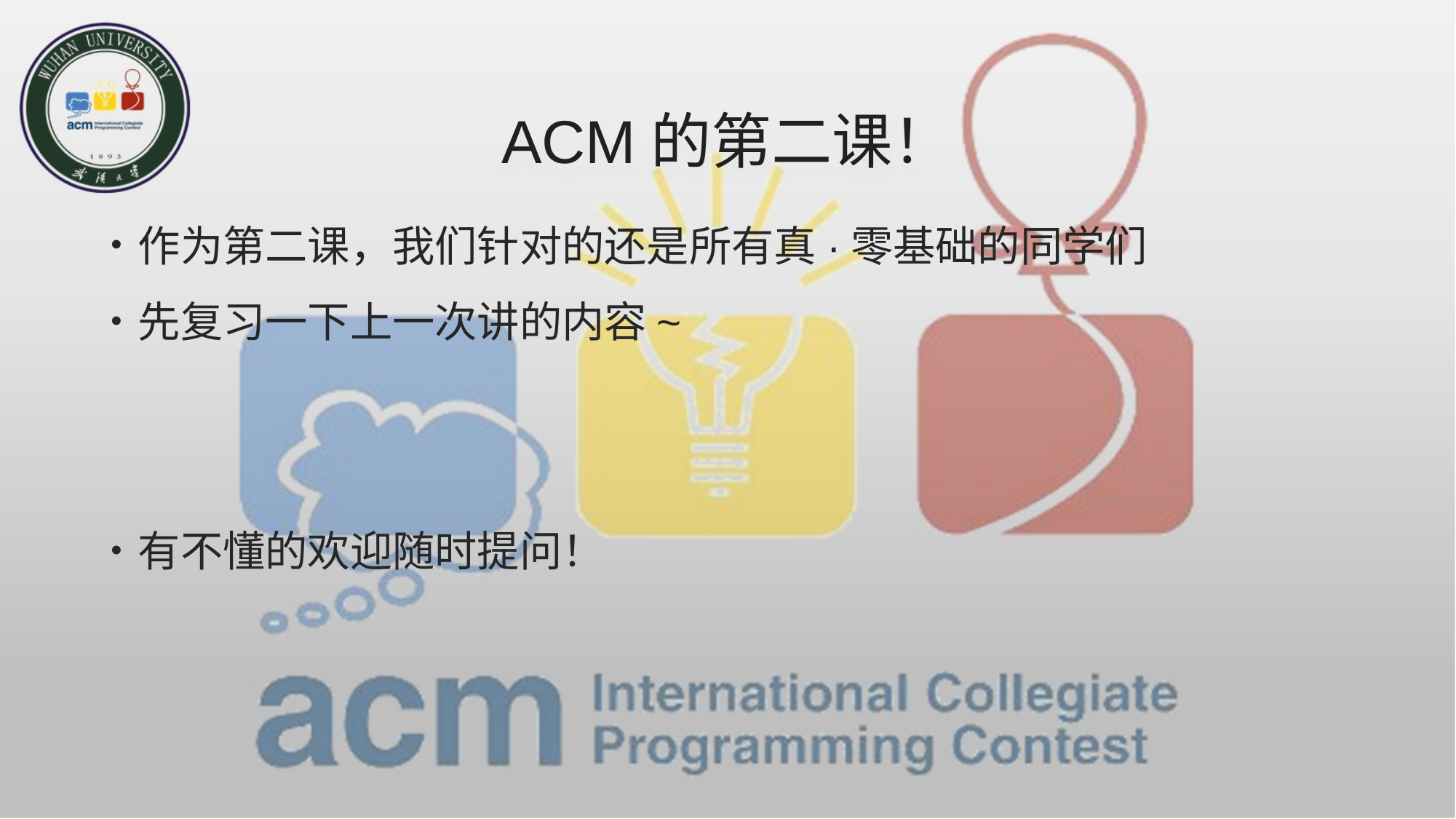

# ACM的第二课！
作为第二课，我们针对的还是所有真·零基础的同学们
先复习一下上一次讲的内容~

有不懂的欢迎随时提问！